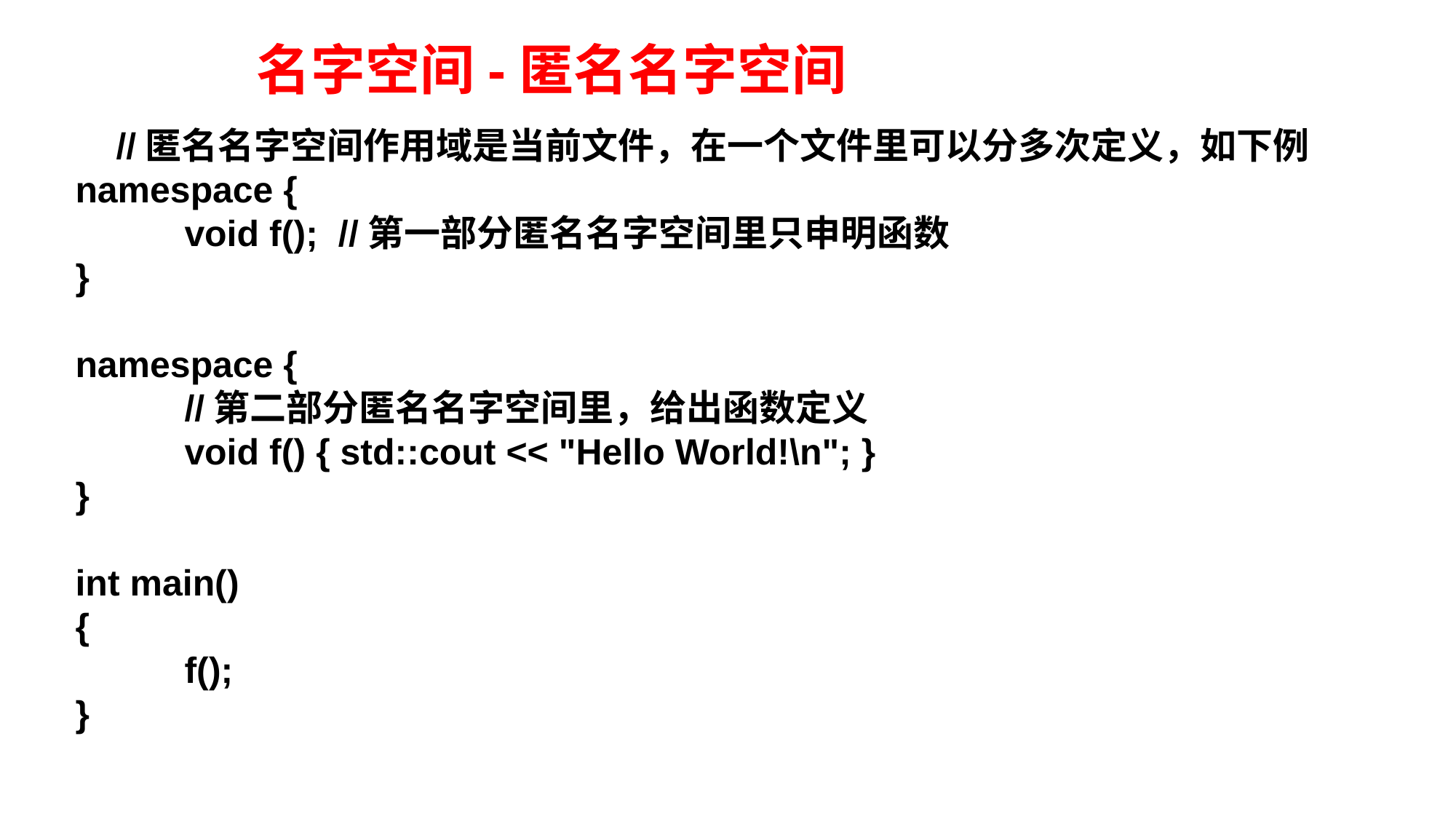

# 名字空间-匿名名字空间
    //匿名名字空间作用域是当前文件，在一个文件里可以分多次定义，如下例
namespace {
	void f();  //第一部分匿名名字空间里只申明函数
}

namespace {
	//第二部分匿名名字空间里，给出函数定义
	void f() { std::cout << "Hello World!\n"; }
}

int main()
{
	f();
}